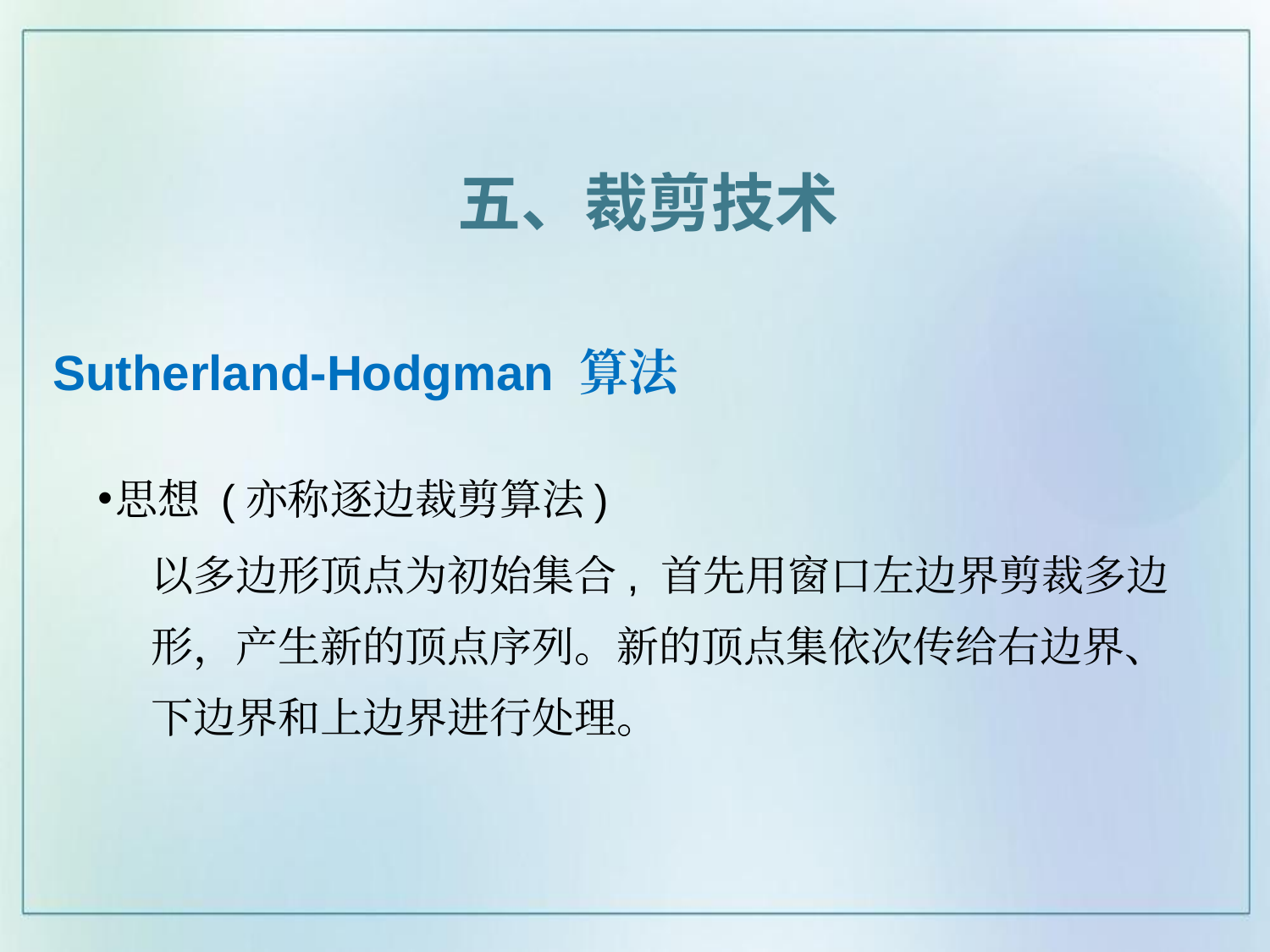

五、裁剪技术
# Sutherland-Hodgman 算法
思想 (亦称逐边裁剪算法)
	以多边形顶点为初始集合, 首先用窗口左边界剪裁多边形，产生新的顶点序列。新的顶点集依次传给右边界、下边界和上边界进行处理。